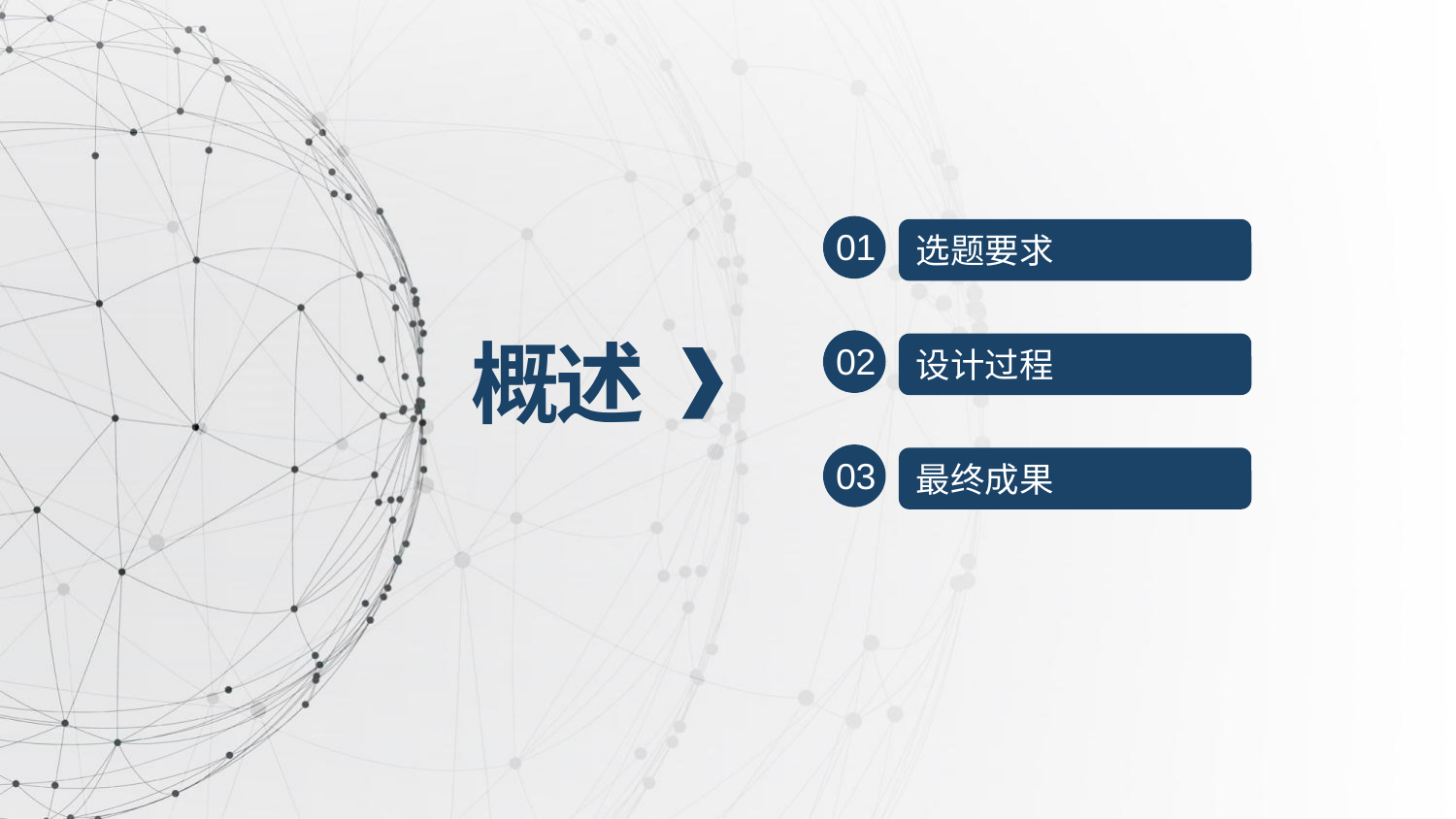

01
选题要求
概述

02
设计过程

03
最终成果